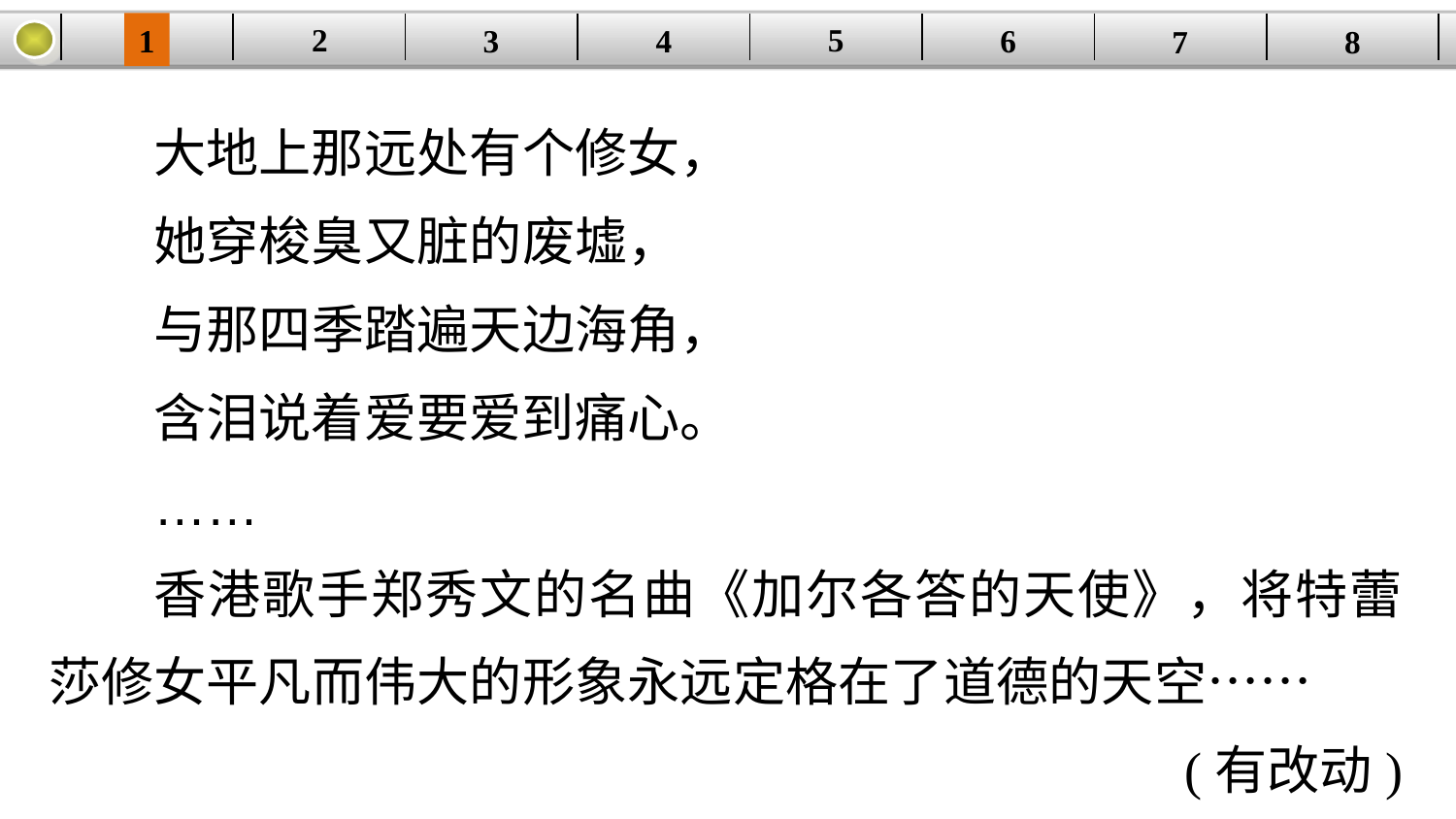

5
2
1
4
6
|  |  |  |  |  |  |  |  |
| --- | --- | --- | --- | --- | --- | --- | --- |
3
8
7

大地上那远处有个修女，
她穿梭臭又脏的废墟，
与那四季踏遍天边海角，
含泪说着爱要爱到痛心。
……
香港歌手郑秀文的名曲《加尔各答的天使》，将特蕾莎修女平凡而伟大的形象永远定格在了道德的天空……
(有改动)